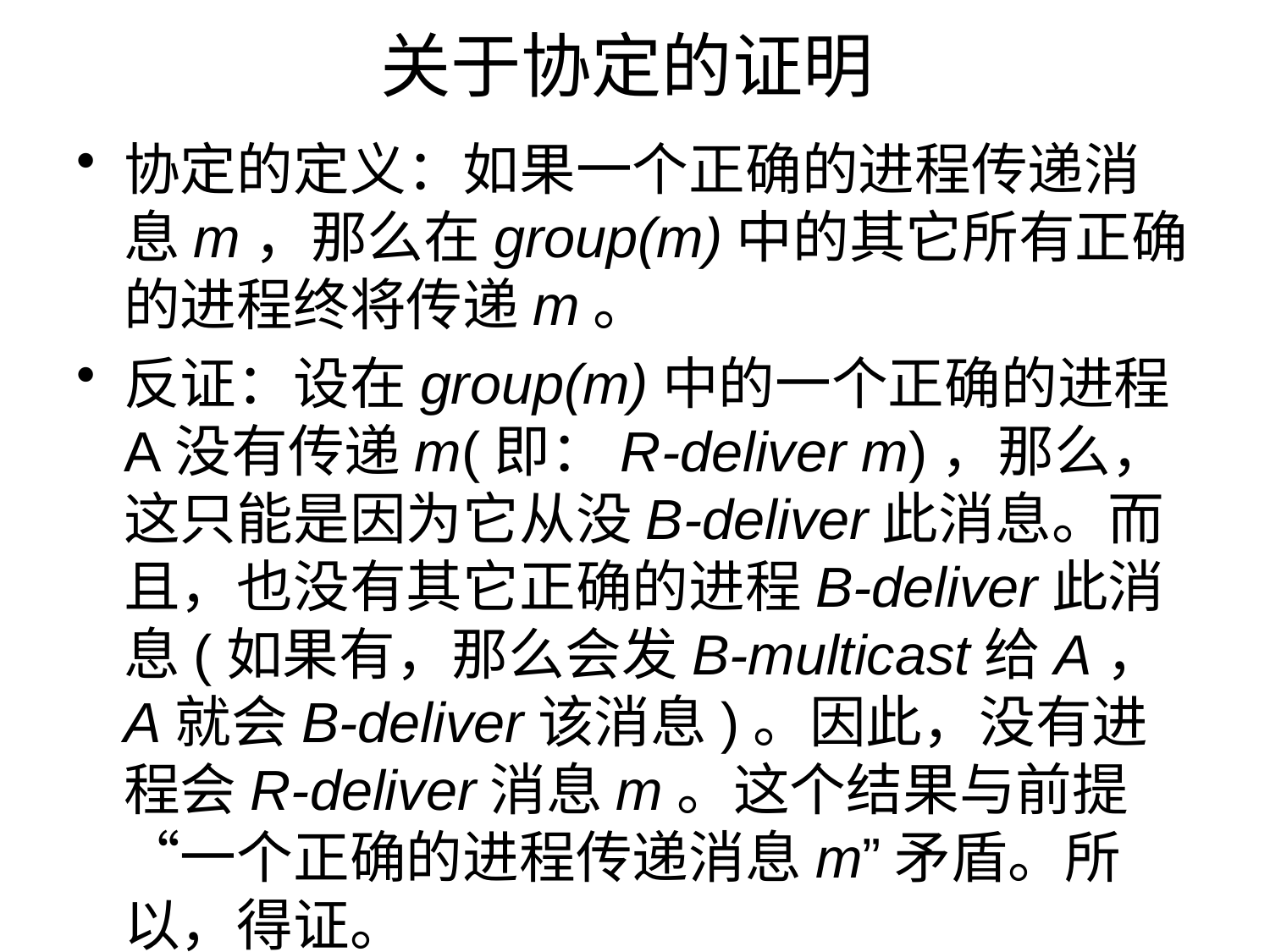

# 关于协定的证明
协定的定义：如果一个正确的进程传递消息m，那么在group(m)中的其它所有正确的进程终将传递m。
反证：设在group(m)中的一个正确的进程A没有传递m(即：R-deliver m)，那么，这只能是因为它从没B-deliver此消息。而且，也没有其它正确的进程B-deliver此消息(如果有，那么会发B-multicast给A，A就会B-deliver该消息)。因此，没有进程会R-deliver消息m。这个结果与前提“一个正确的进程传递消息m”矛盾。所以，得证。